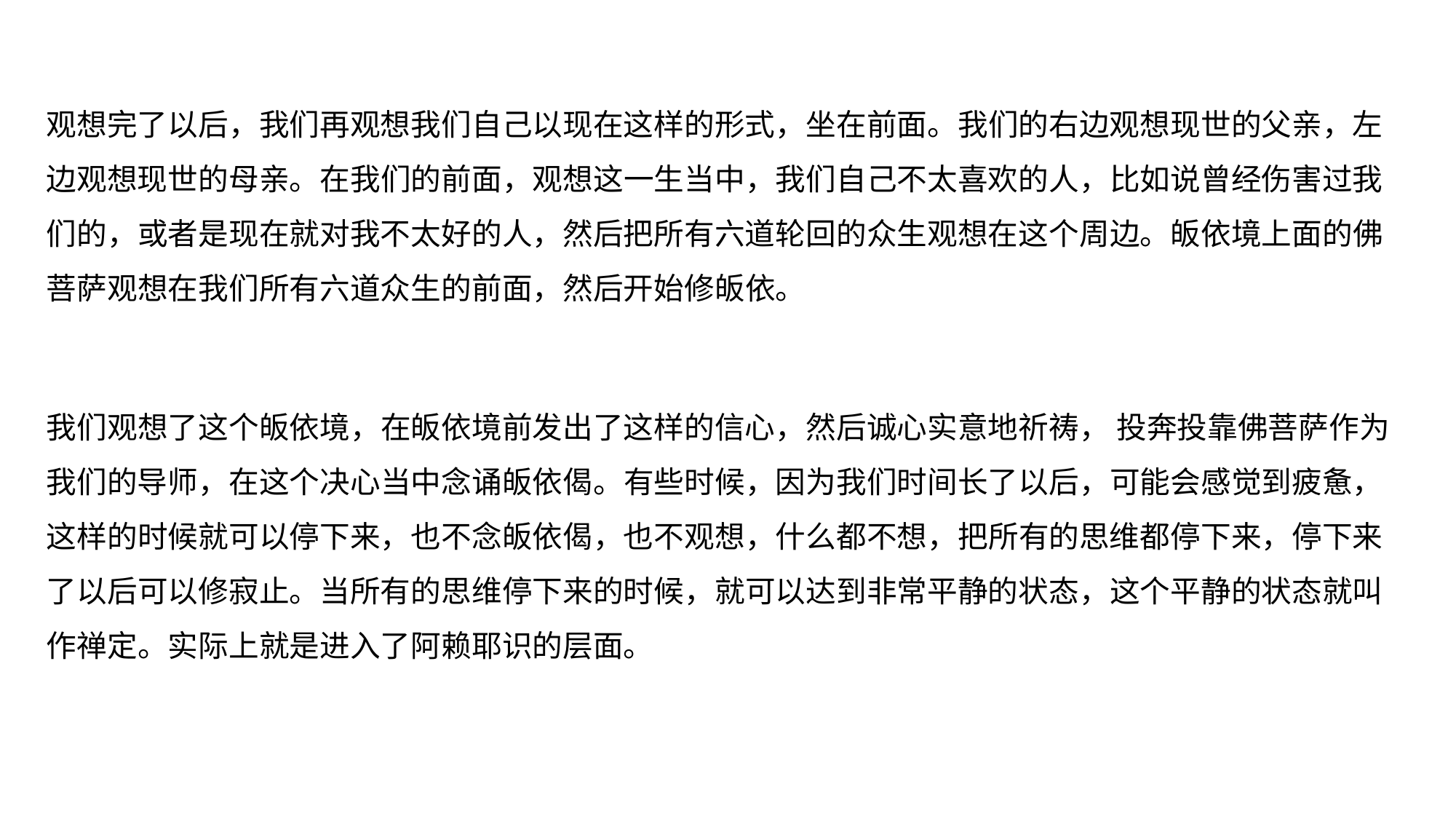

观想完了以后，我们再观想我们自己以现在这样的形式，坐在前面。我们的右边观想现世的父亲，左边观想现世的母亲。在我们的前面，观想这一生当中，我们自己不太喜欢的人，比如说曾经伤害过我们的，或者是现在就对我不太好的人，然后把所有六道轮回的众生观想在这个周边。皈依境上面的佛菩萨观想在我们所有六道众生的前面，然后开始修皈依。

我们观想了这个皈依境，在皈依境前发出了这样的信心，然后诚心实意地祈祷， 投奔投靠佛菩萨作为我们的导师，在这个决心当中念诵皈依偈。有些时候，因为我们时间长了以后，可能会感觉到疲惫，这样的时候就可以停下来，也不念皈依偈，也不观想，什么都不想，把所有的思维都停下来，停下来了以后可以修寂止。当所有的思维停下来的时候，就可以达到非常平静的状态，这个平静的状态就叫作禅定。实际上就是进入了阿赖耶识的层面。